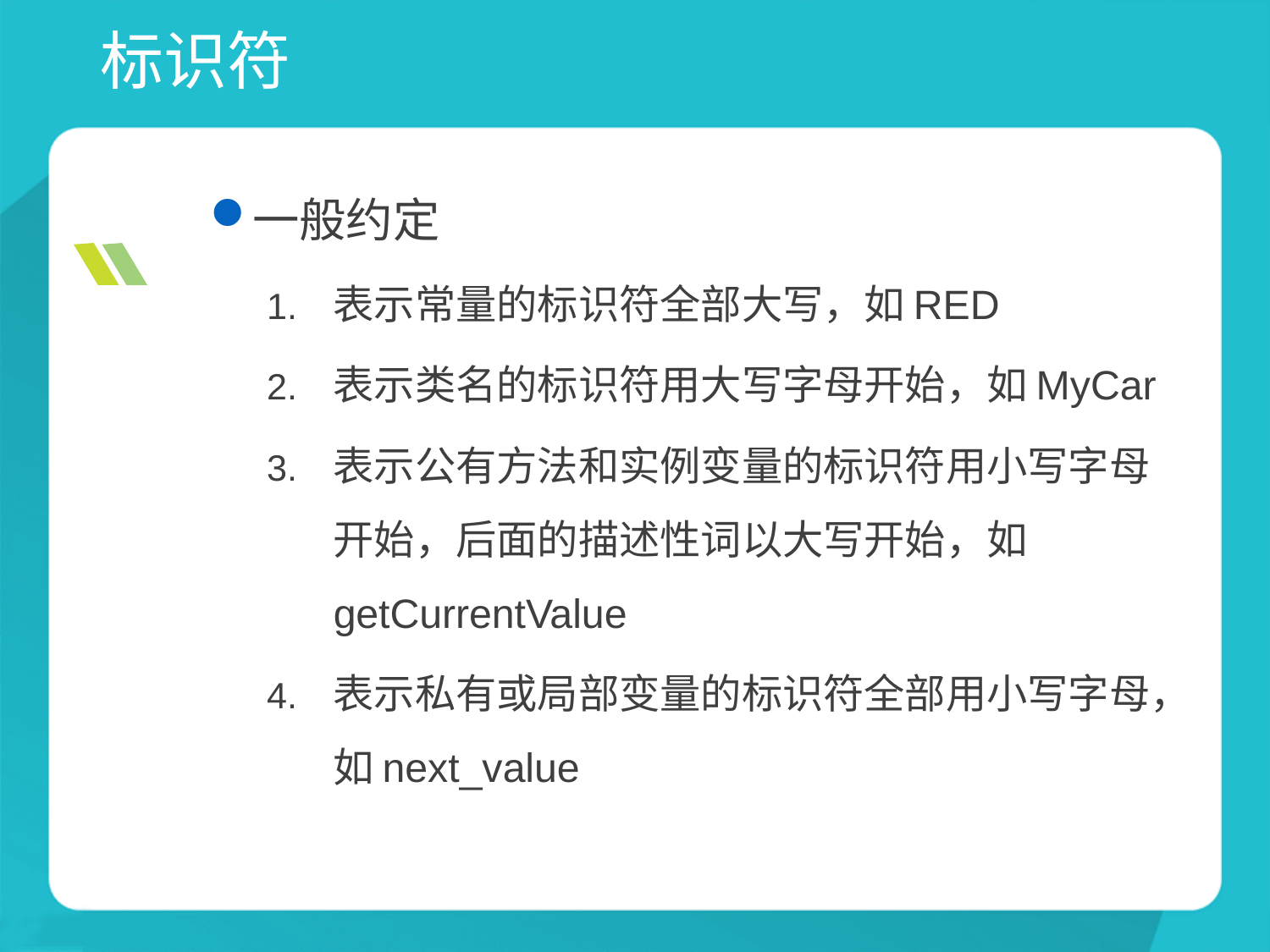

# 标识符
一般约定
表示常量的标识符全部大写，如RED
表示类名的标识符用大写字母开始，如MyCar
表示公有方法和实例变量的标识符用小写字母开始，后面的描述性词以大写开始，如getCurrentValue
表示私有或局部变量的标识符全部用小写字母，如next_value